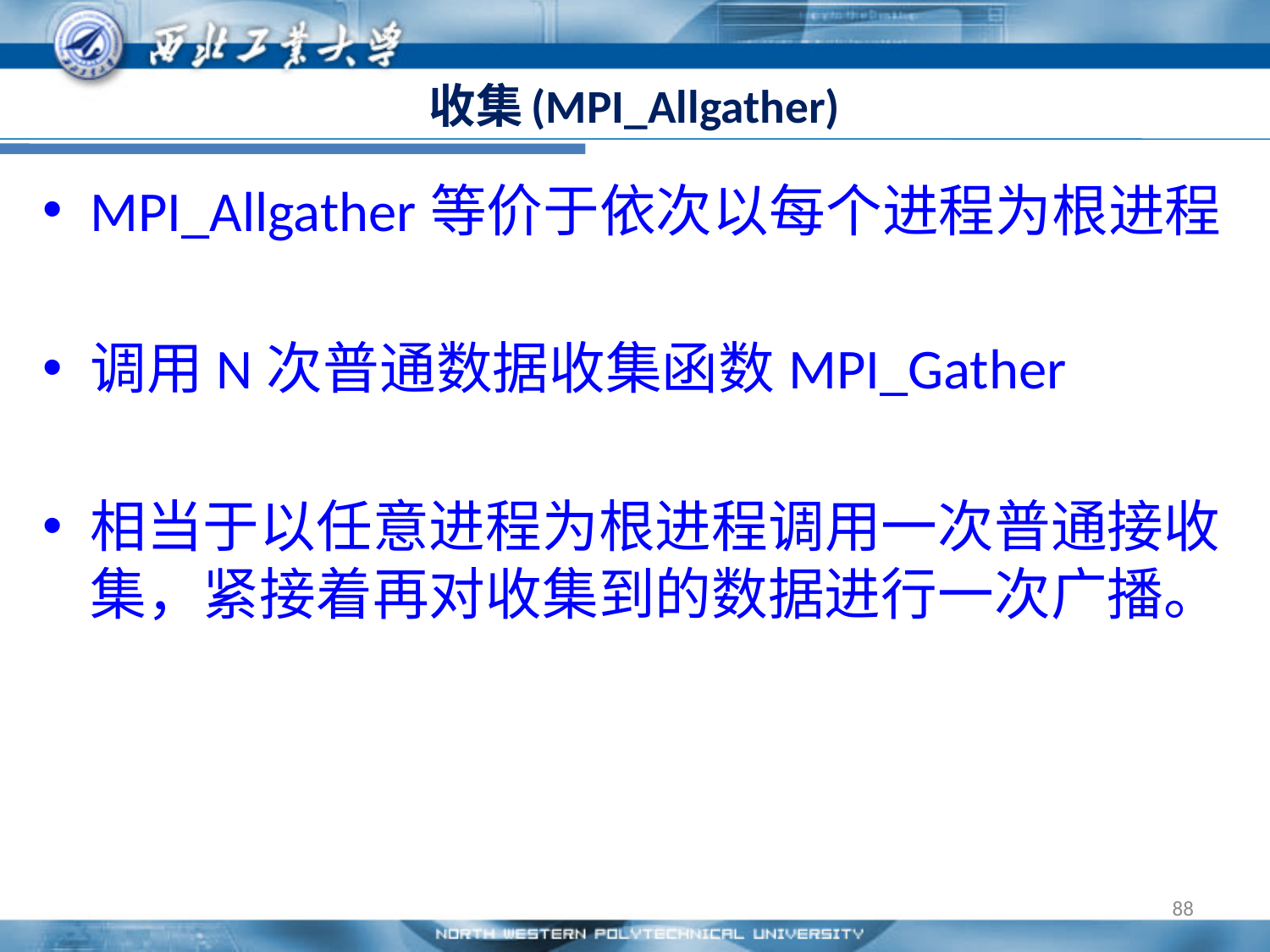

# 收集(MPI_Allgather)
MPI_Allgather等价于依次以每个进程为根进程

调用N次普通数据收集函数MPI_Gather

相当于以任意进程为根进程调用一次普通接收集，紧接着再对收集到的数据进行一次广播。

88